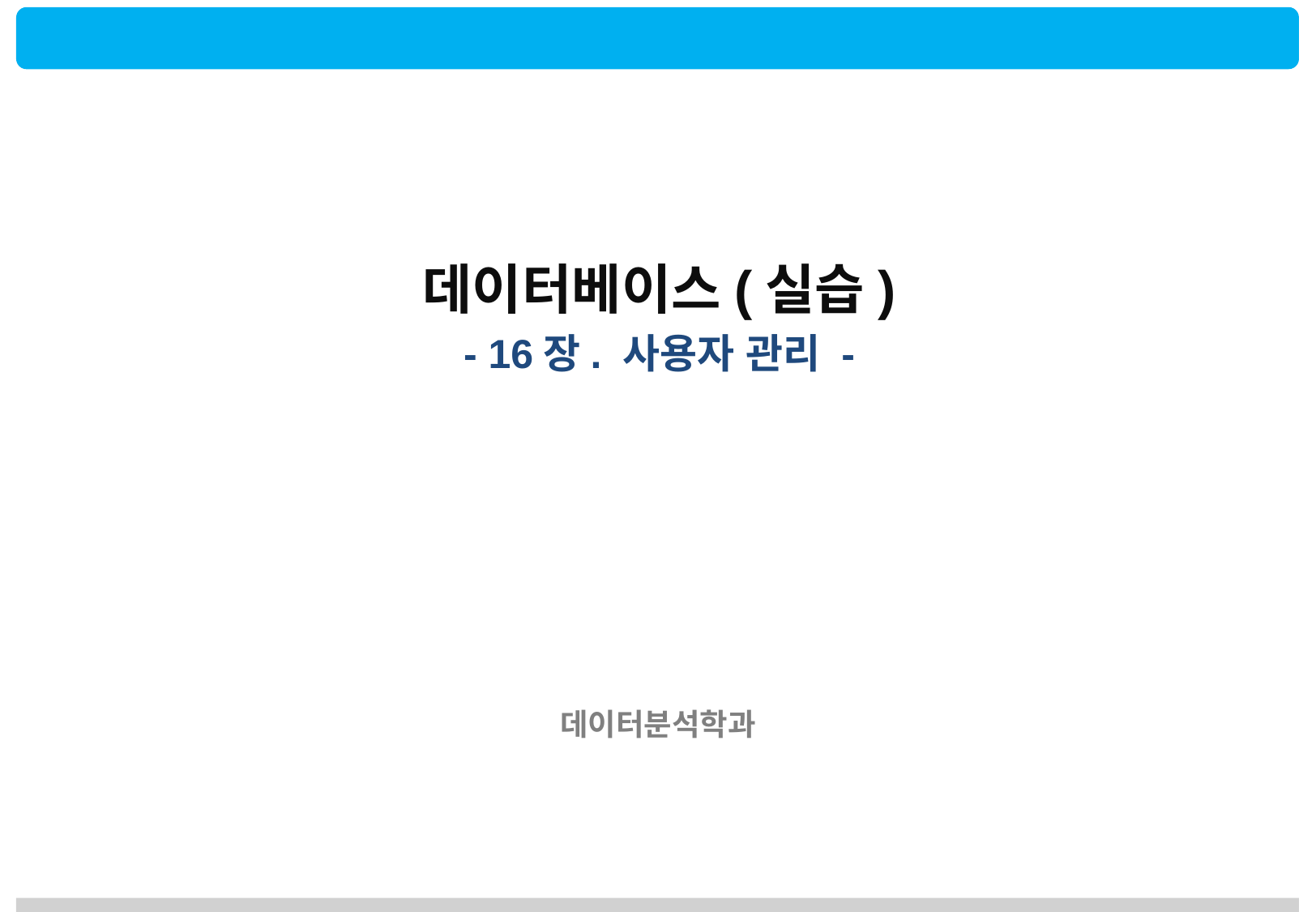

데이터베이스(실습)
- 16장. 사용자 관리 -
데이터분석학과